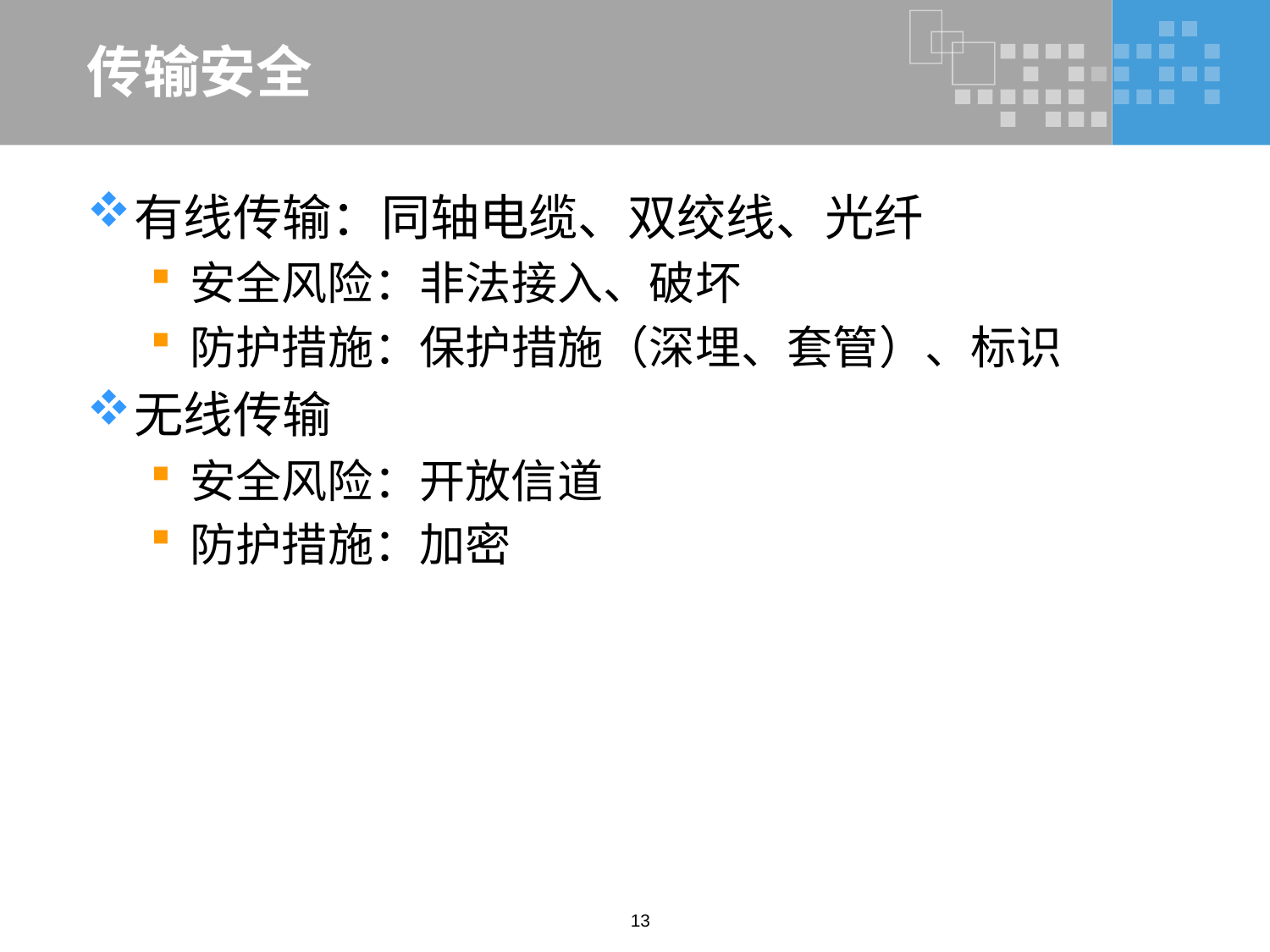

# 传输安全
有线传输：同轴电缆、双绞线、光纤
安全风险：非法接入、破坏
防护措施：保护措施（深埋、套管）、标识
无线传输
安全风险：开放信道
防护措施：加密
13